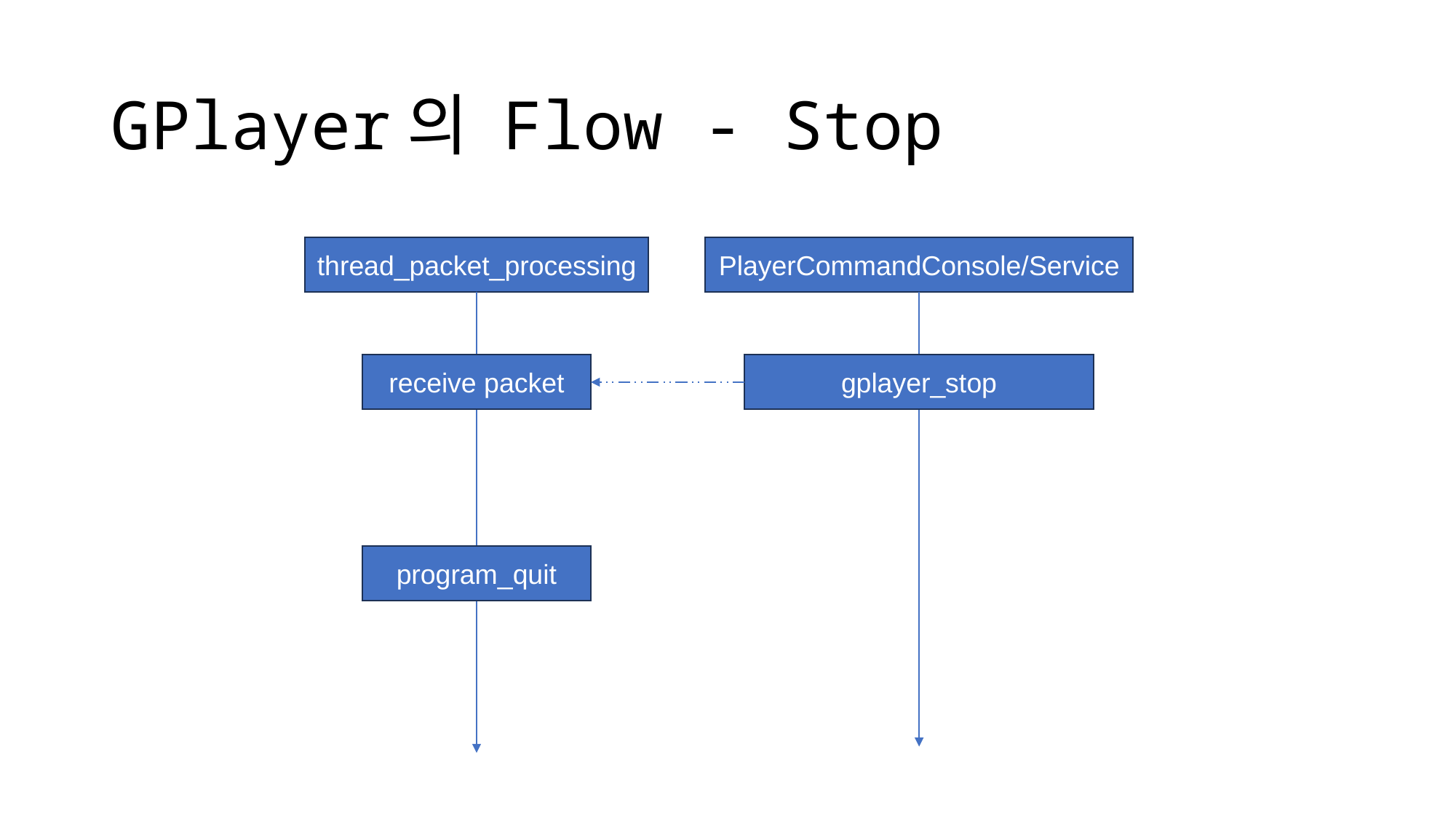

# GPlayer의 Flow - Stop
thread_packet_processing
PlayerCommandConsole/Service
receive packet
gplayer_stop
program_quit